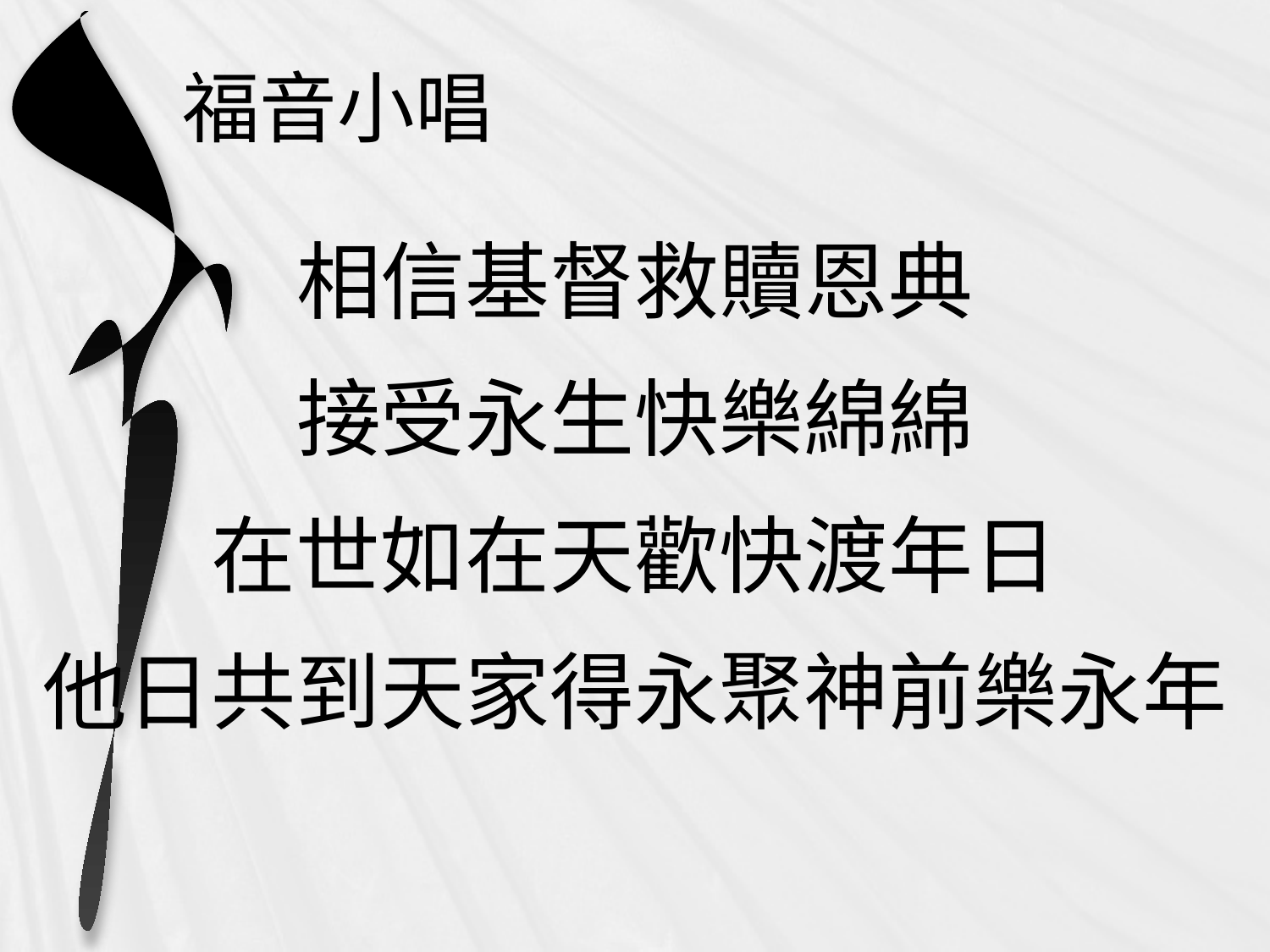

# 福音小唱
相信基督救贖恩典
接受永生快樂綿綿
在世如在天歡快渡年日
他日共到天家得永聚神前樂永年